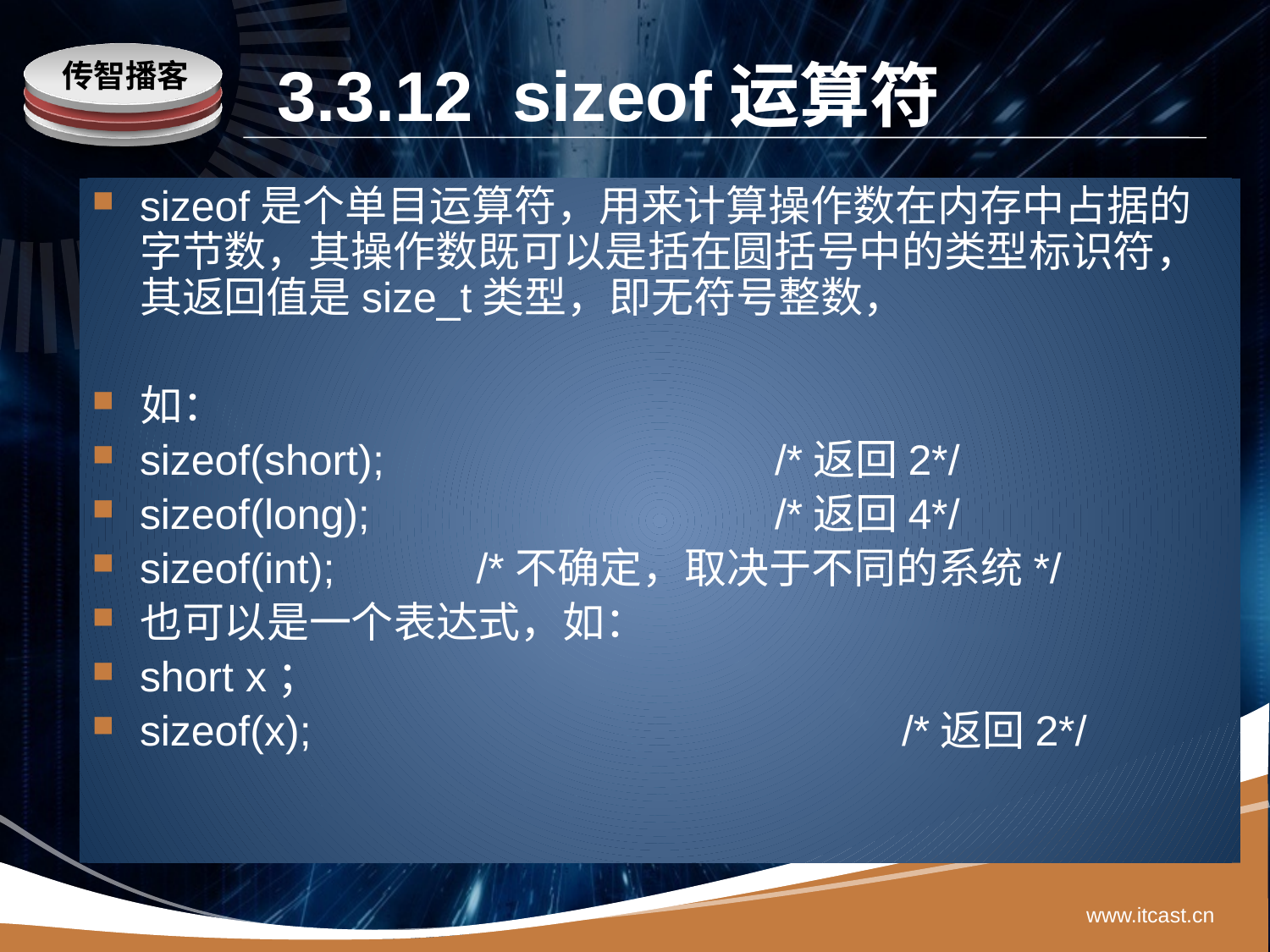

# 3.3.12  sizeof运算符

sizeof是个单目运算符，用来计算操作数在内存中占据的字节数，其操作数既可以是括在圆括号中的类型标识符，其返回值是size_t类型，即无符号整数，

如：
sizeof(short);				/*返回2*/
sizeof(long);				/*返回4*/
sizeof(int);	       /*不确定，取决于不同的系统*/
也可以是一个表达式，如：
short x；
sizeof(x);					/*返回2*/
www.itcast.cn